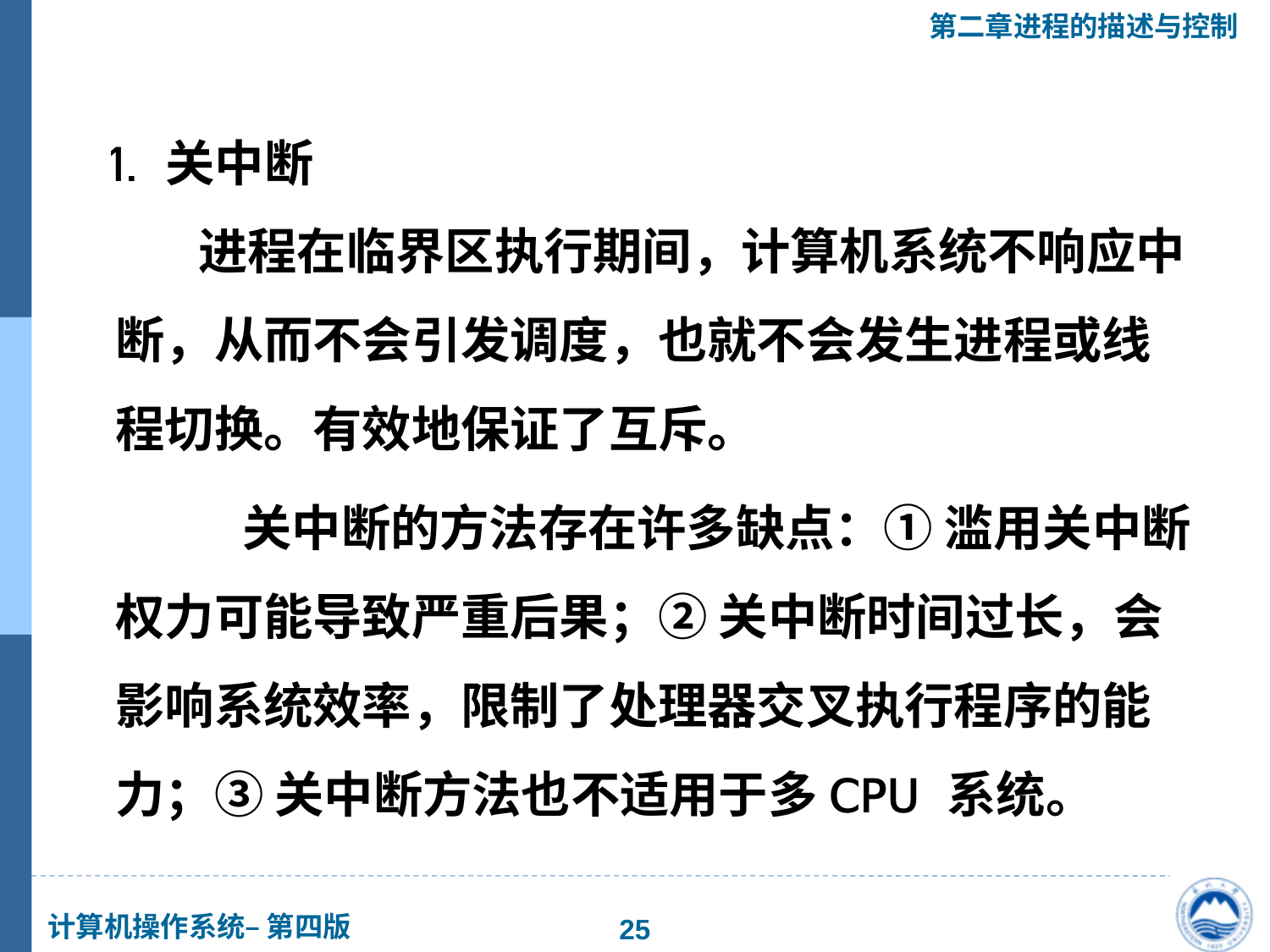

1. 关中断
　   进程在临界区执行期间，计算机系统不响应中断，从而不会引发调度，也就不会发生进程或线程切换。有效地保证了互斥。
		关中断的方法存在许多缺点：① 滥用关中断权力可能导致严重后果；② 关中断时间过长，会影响系统效率，限制了处理器交叉执行程序的能力；③ 关中断方法也不适用于多CPU 系统。